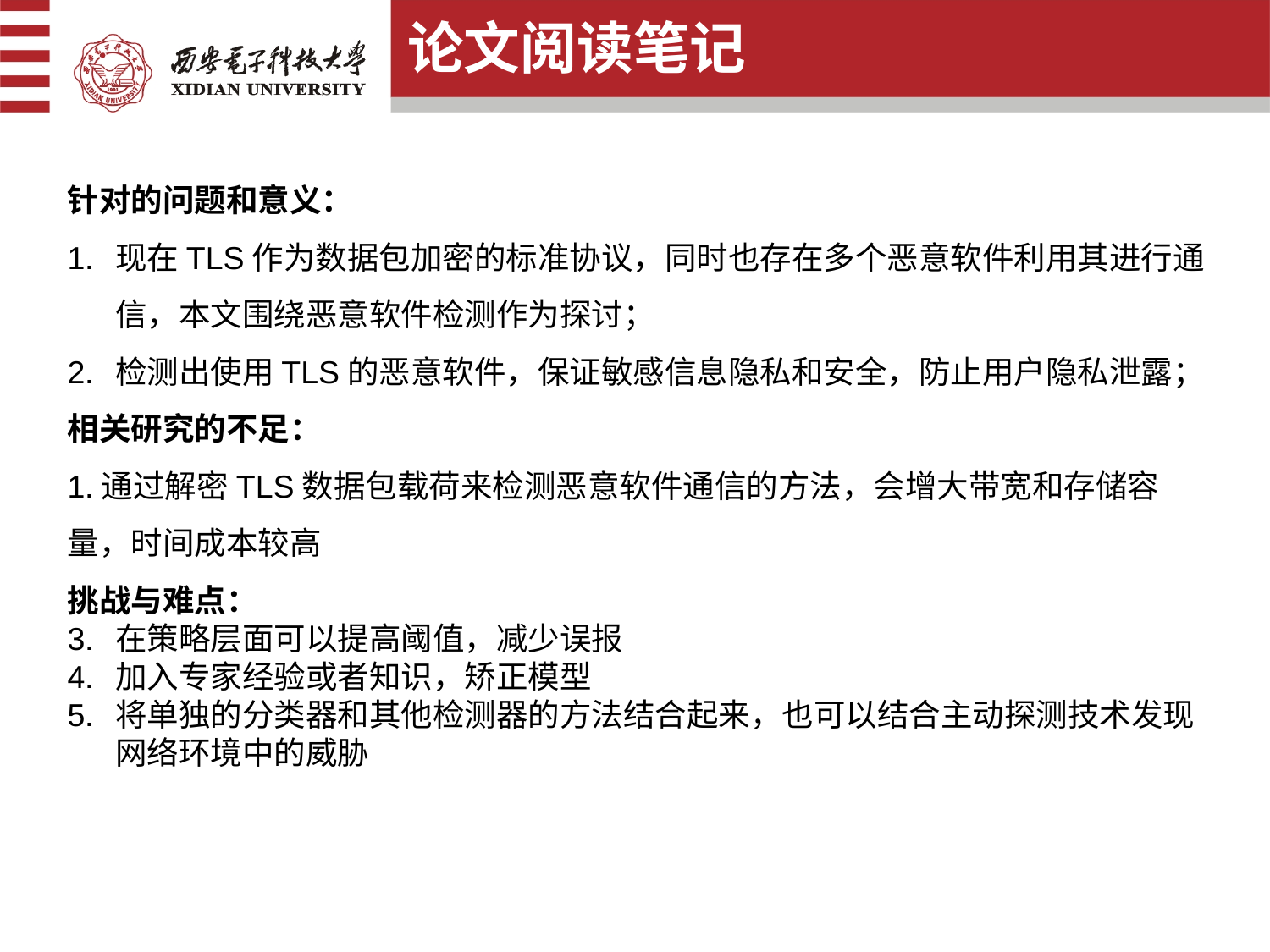

论文阅读笔记
针对的问题和意义：
现在TLS作为数据包加密的标准协议，同时也存在多个恶意软件利用其进行通信，本文围绕恶意软件检测作为探讨；
检测出使用TLS的恶意软件，保证敏感信息隐私和安全，防止用户隐私泄露；
相关研究的不足：
1.通过解密TLS数据包载荷来检测恶意软件通信的方法，会增大带宽和存储容量，时间成本较高
挑战与难点：
在策略层面可以提高阈值，减少误报
加入专家经验或者知识，矫正模型
将单独的分类器和其他检测器的方法结合起来，也可以结合主动探测技术发现网络环境中的威胁